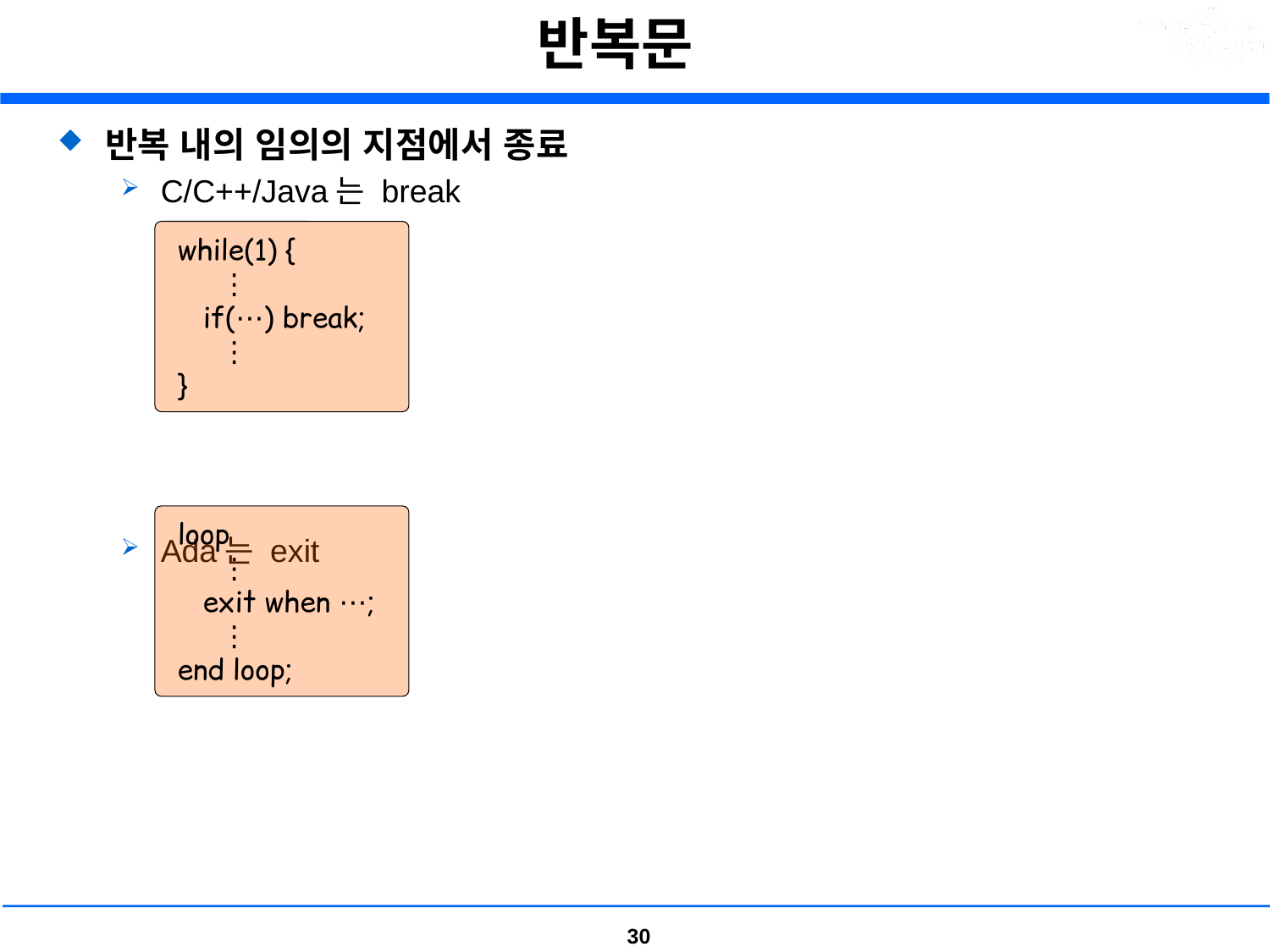

# 반복문
반복 내의 임의의 지점에서 종료
C/C++/Java는 break

Ada는 exit

 while(1) {
      ⋮
    if(⋯) break;
      ⋮
 }
 loop
      ⋮
    exit when ⋯;
      ⋮
 end loop;